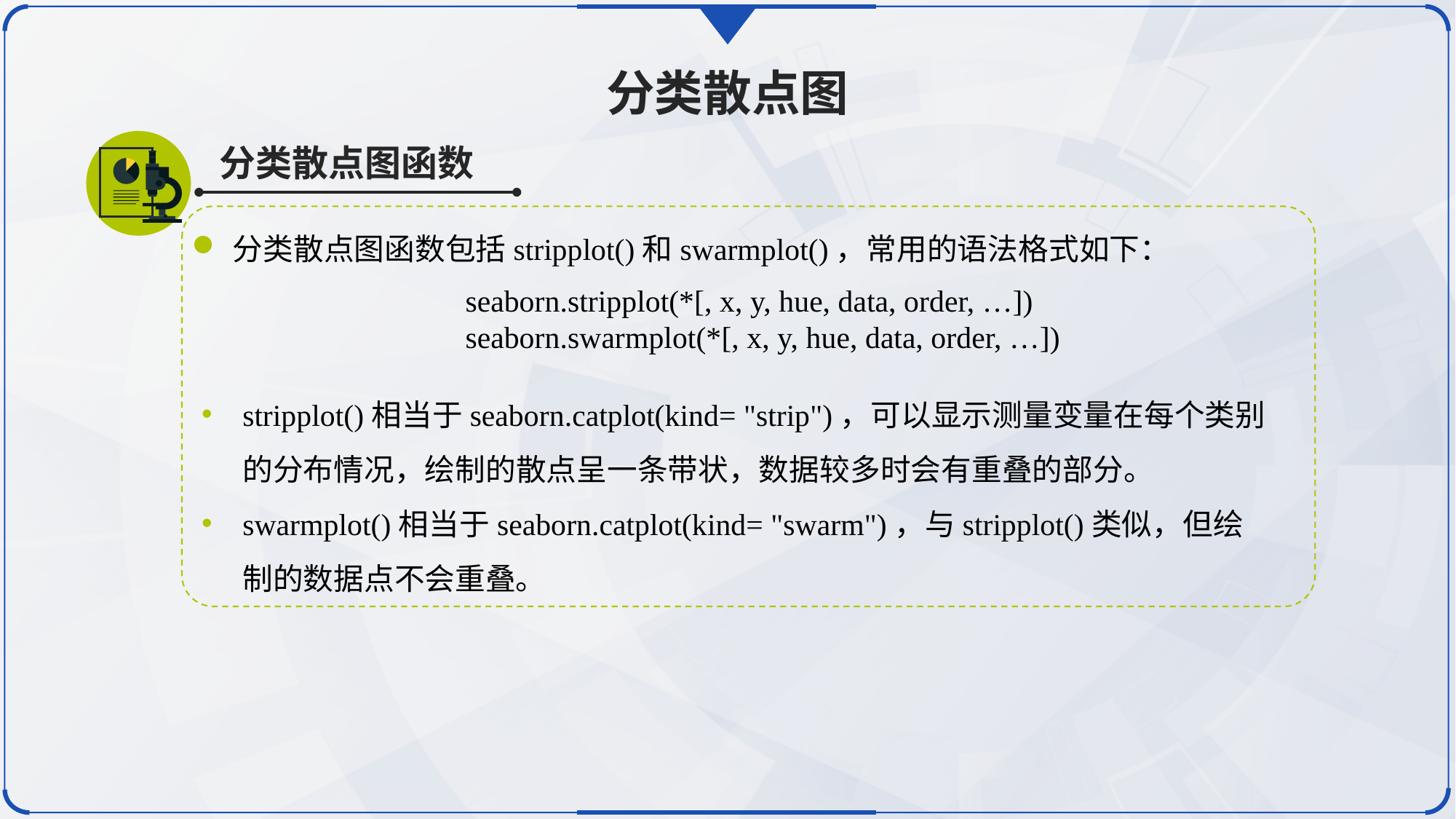

分类散点图

分类散点图函数

分类散点图函数包括stripplot()和swarmplot()，常用的语法格式如下：
seaborn.stripplot(*[, x, y, hue, data, order, …])
seaborn.swarmplot(*[, x, y, hue, data, order, …])
stripplot()相当于seaborn.catplot(kind= "strip")，可以显示测量变量在每个类别的分布情况，绘制的散点呈一条带状，数据较多时会有重叠的部分。
swarmplot()相当于seaborn.catplot(kind= "swarm")，与stripplot()类似，但绘制的数据点不会重叠。